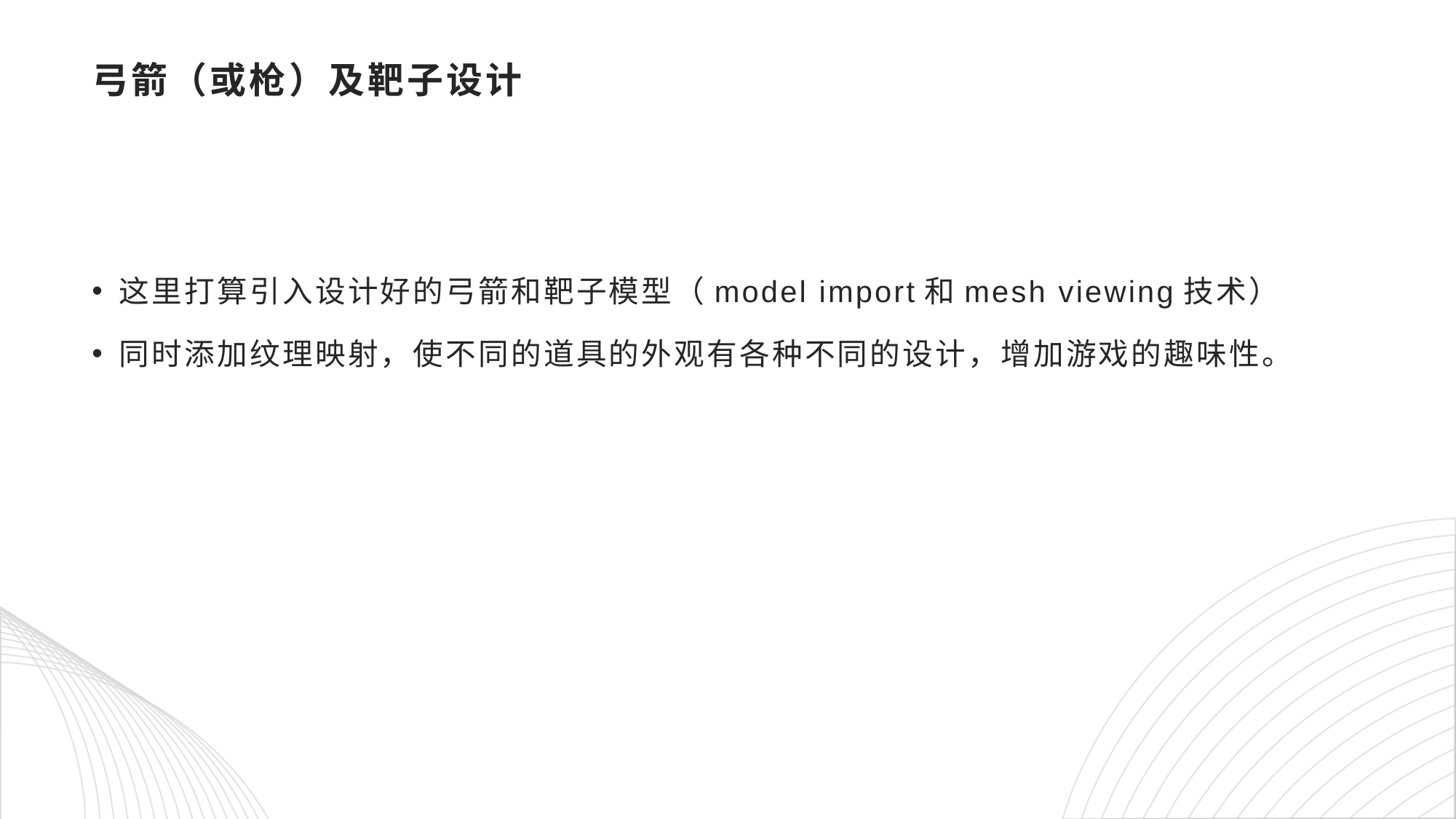

# 弓箭（或枪）及靶子设计
这里打算引入设计好的弓箭和靶子模型（model import和mesh viewing技术）
同时添加纹理映射，使不同的道具的外观有各种不同的设计，增加游戏的趣味性。